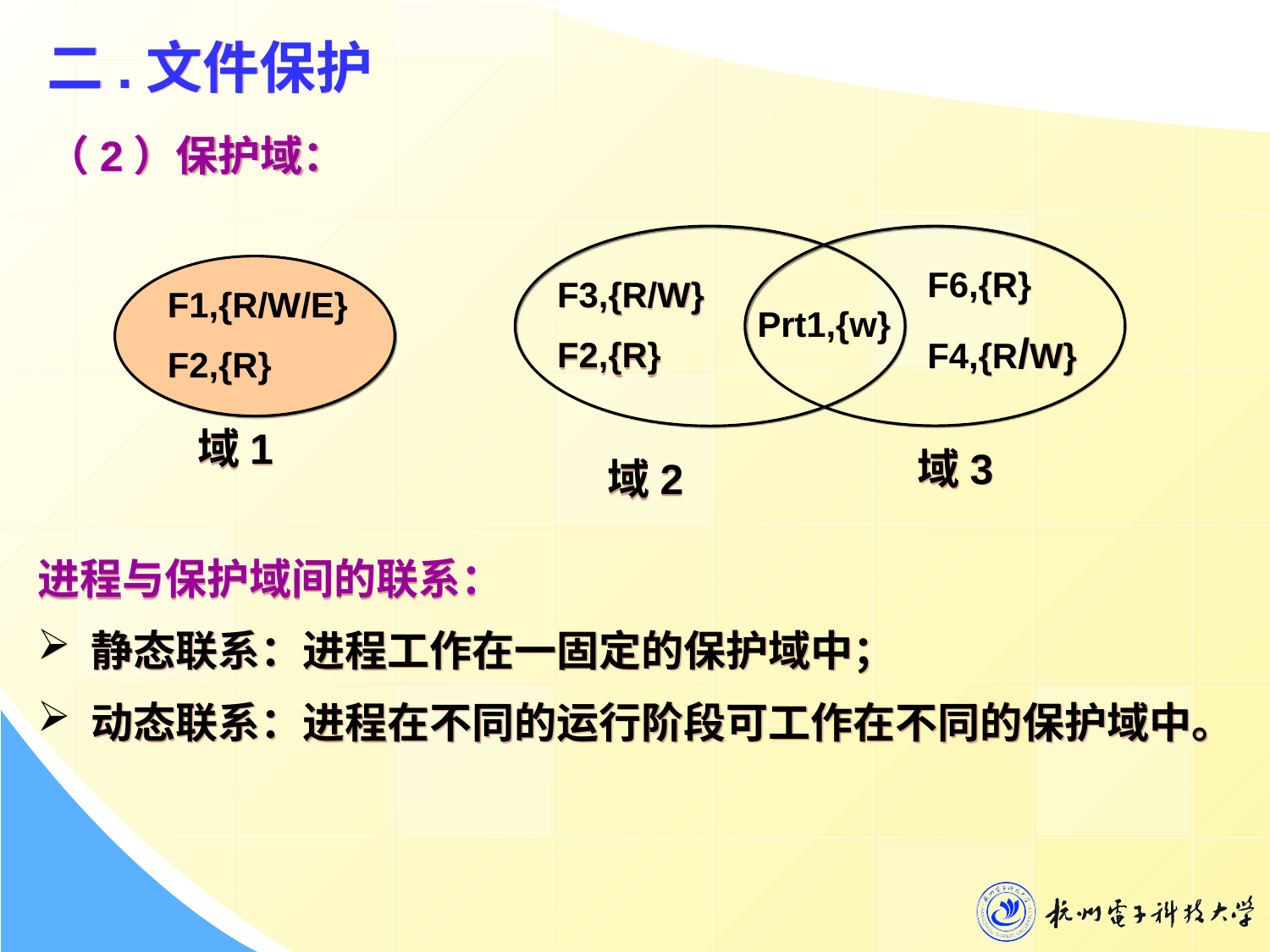

二.文件保护
（2）保护域：

F6,{R}
F4,{R/W}
F3,{R/W}
F2,{R}
F1,{R/W/E}
F2,{R}
Prt1,{w}
域1
域3
域2
进程与保护域间的联系：
 静态联系：进程工作在一固定的保护域中；
 动态联系：进程在不同的运行阶段可工作在不同的保护域中。